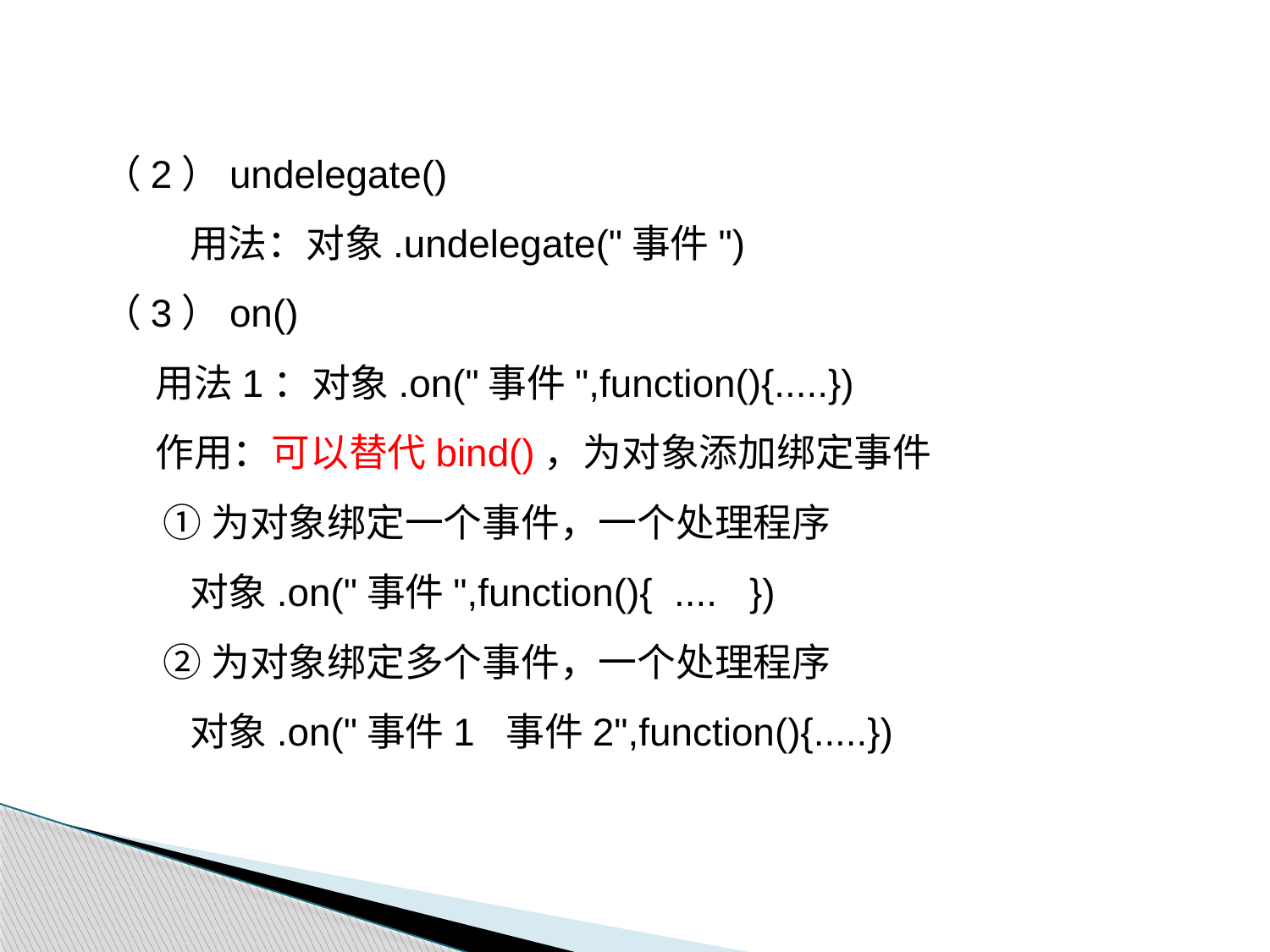

（2）undelegate()
         用法：对象.undelegate("事件")
（3）on()
     用法1：对象.on("事件",function(){.....})
     作用：可以替代bind()，为对象添加绑定事件
       ①为对象绑定一个事件，一个处理程序
         对象.on("事件",function(){  ....   })
       ②为对象绑定多个事件，一个处理程序
         对象.on("事件1  事件2",function(){.....})